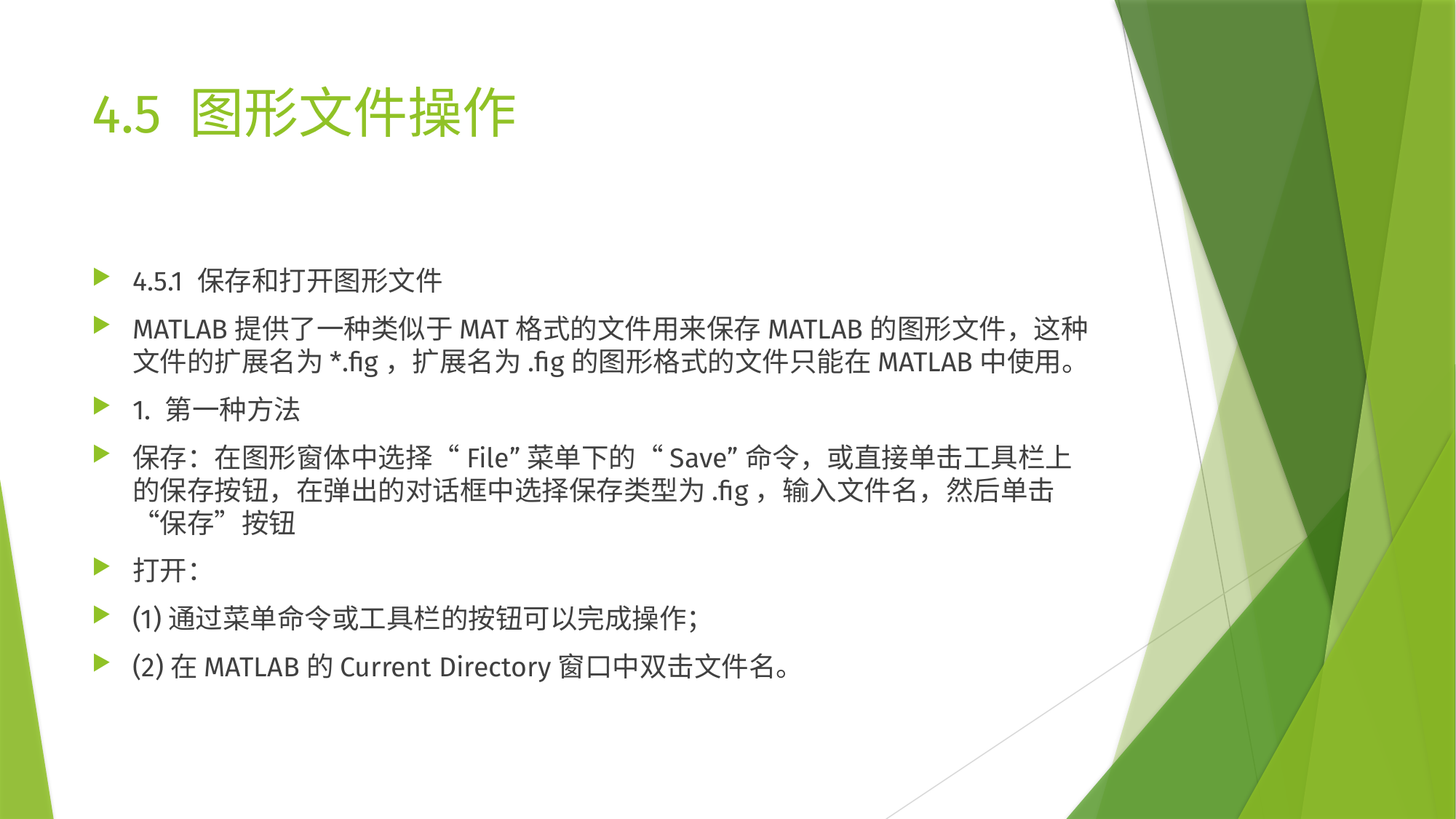

# 4.5 图形文件操作
4.5.1 保存和打开图形文件
MATLAB提供了一种类似于MAT格式的文件用来保存MATLAB的图形文件，这种文件的扩展名为*.fig，扩展名为.fig的图形格式的文件只能在MATLAB中使用。
1. 第一种方法
保存：在图形窗体中选择“File”菜单下的“Save”命令，或直接单击工具栏上的保存按钮，在弹出的对话框中选择保存类型为.fig，输入文件名，然后单击“保存”按钮
打开：
(1)通过菜单命令或工具栏的按钮可以完成操作；
(2)在MATLAB的Current Directory窗口中双击文件名。